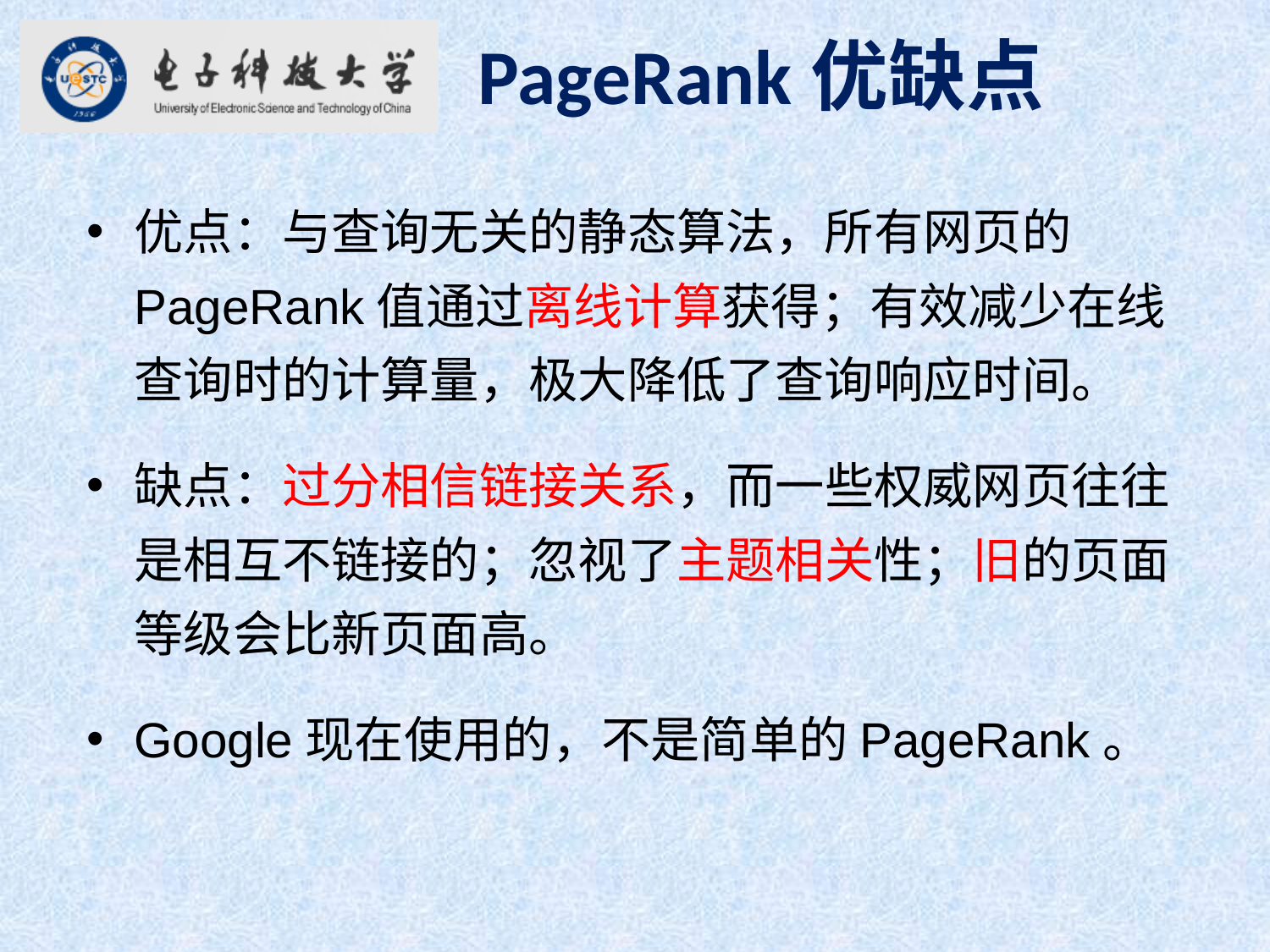

PageRank优缺点
优点：与查询无关的静态算法，所有网页的PageRank值通过离线计算获得；有效减少在线查询时的计算量，极大降低了查询响应时间。
缺点：过分相信链接关系，而一些权威网页往往是相互不链接的；忽视了主题相关性；旧的页面等级会比新页面高。
Google现在使用的，不是简单的PageRank。